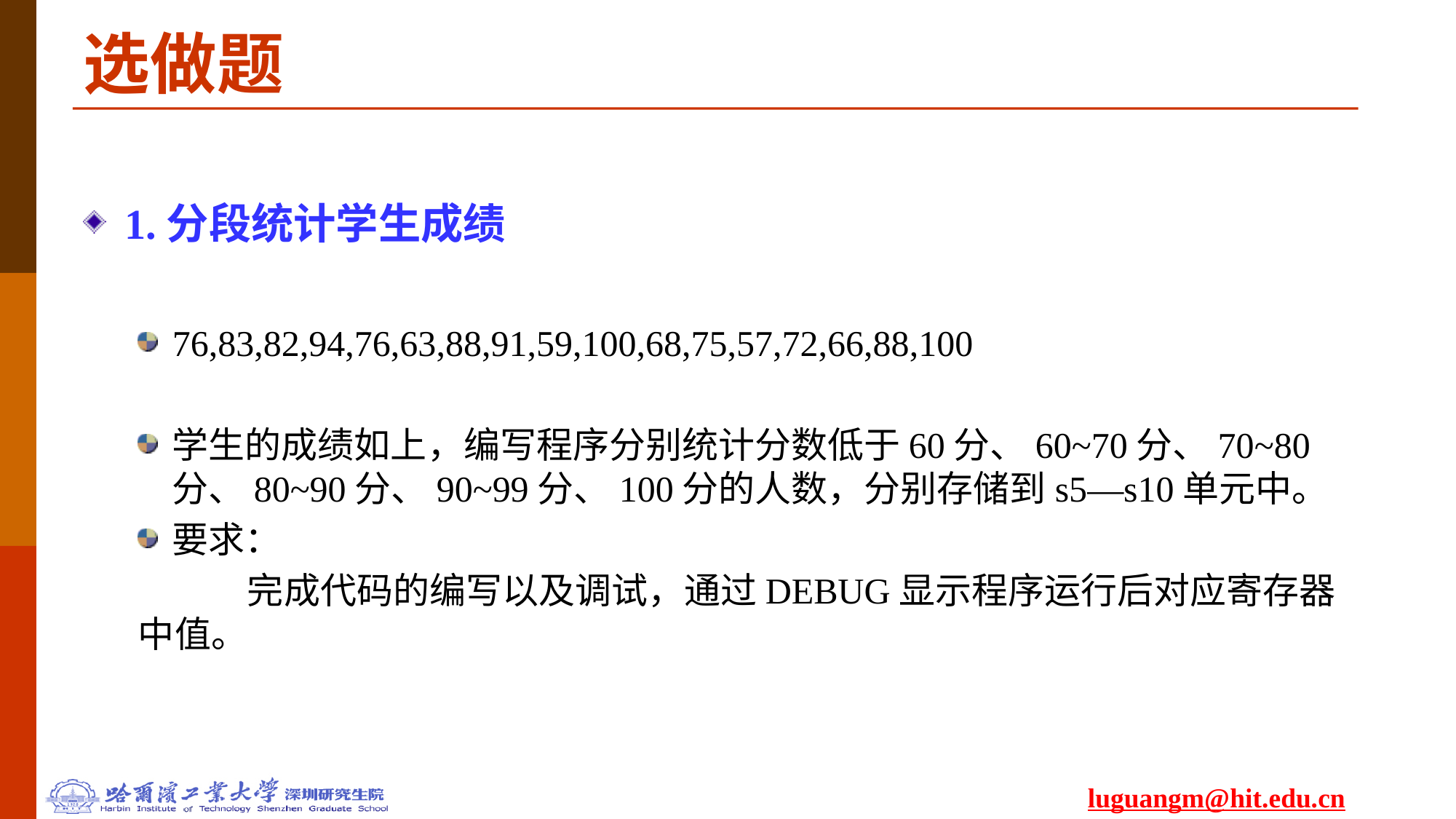

# 选做题
1.分段统计学生成绩

76,83,82,94,76,63,88,91,59,100,68,75,57,72,66,88,100

学生的成绩如上，编写程序分别统计分数低于60分、60~70分、70~80分、80~90分、90~99分、100分的人数，分别存储到s5—s10单元中。
要求：
	完成代码的编写以及调试，通过DEBUG显示程序运行后对应寄存器中值。